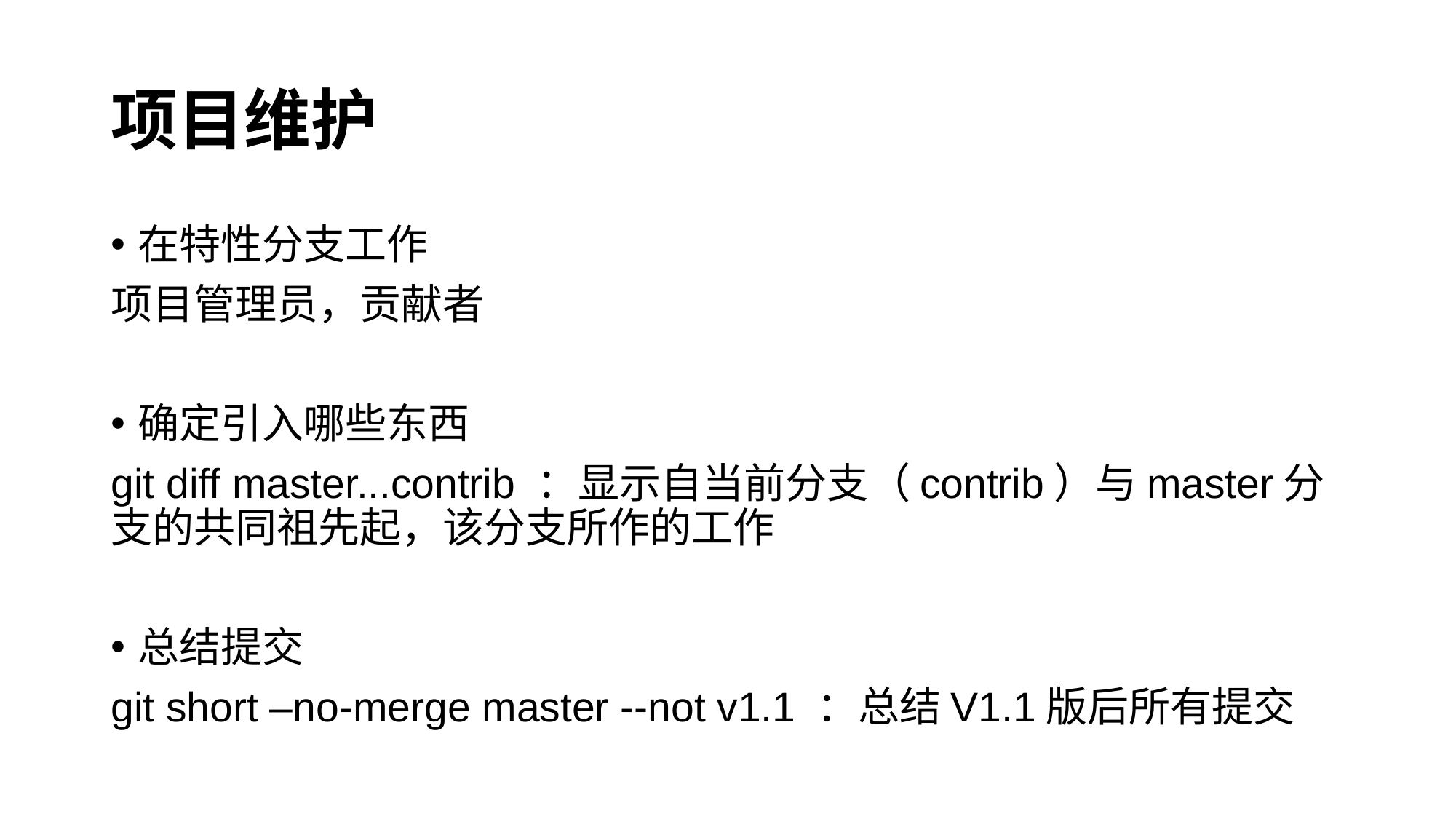

# 项目维护
在特性分支工作
项目管理员，贡献者

确定引入哪些东西
git diff master...contrib ：显示自当前分支（contrib）与master分支的共同祖先起，该分支所作的工作

总结提交
git short –no-merge master --not v1.1 ：总结V1.1版后所有提交